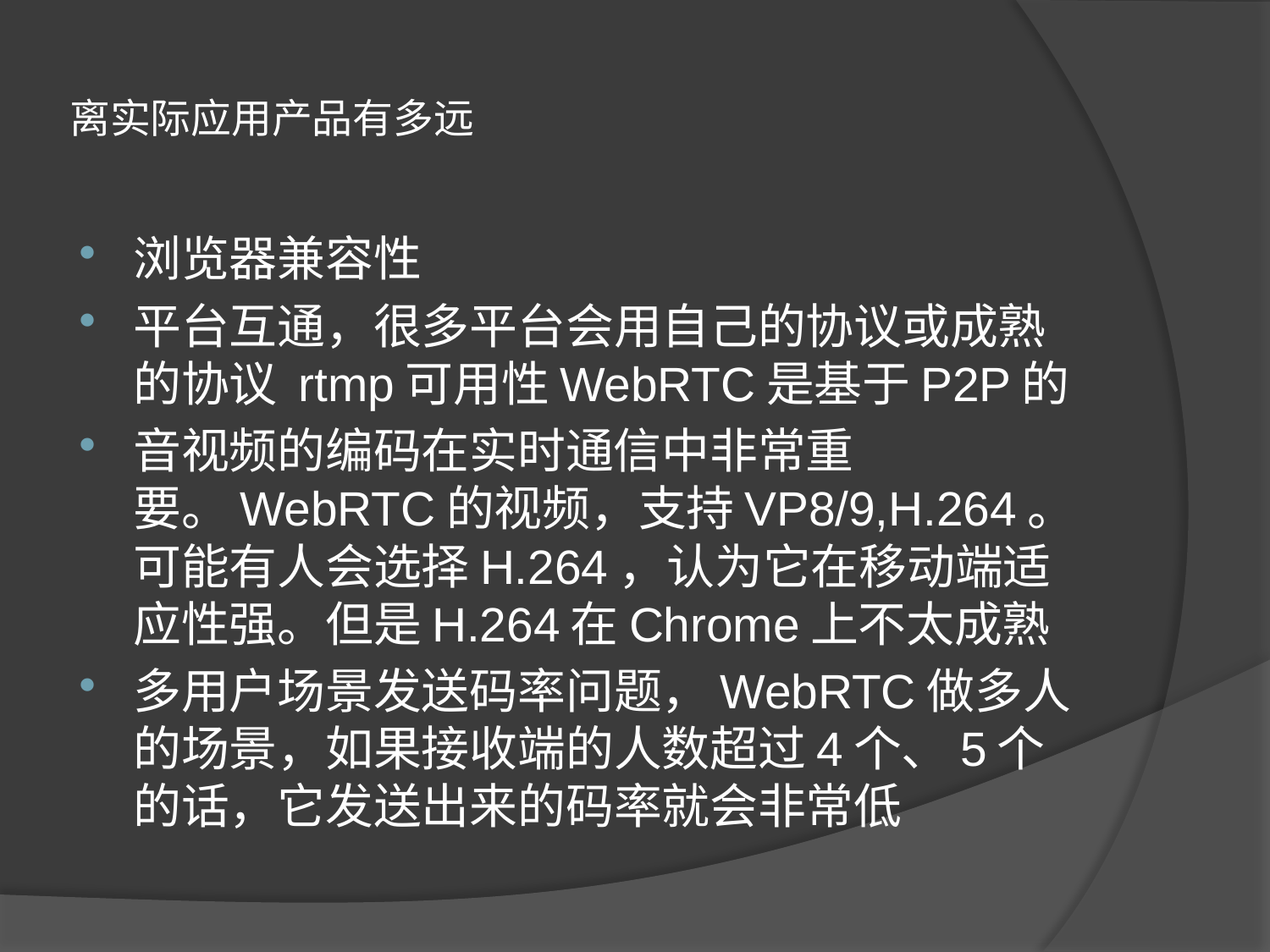

# 离实际应用产品有多远
浏览器兼容性
平台互通，很多平台会用自己的协议或成熟的协议 rtmp可用性WebRTC是基于P2P的
音视频的编码在实时通信中非常重要。WebRTC的视频，支持VP8/9,H.264。可能有人会选择H.264，认为它在移动端适应性强。但是H.264在Chrome上不太成熟
多用户场景发送码率问题，WebRTC做多人的场景，如果接收端的人数超过4个、5个的话，它发送出来的码率就会非常低